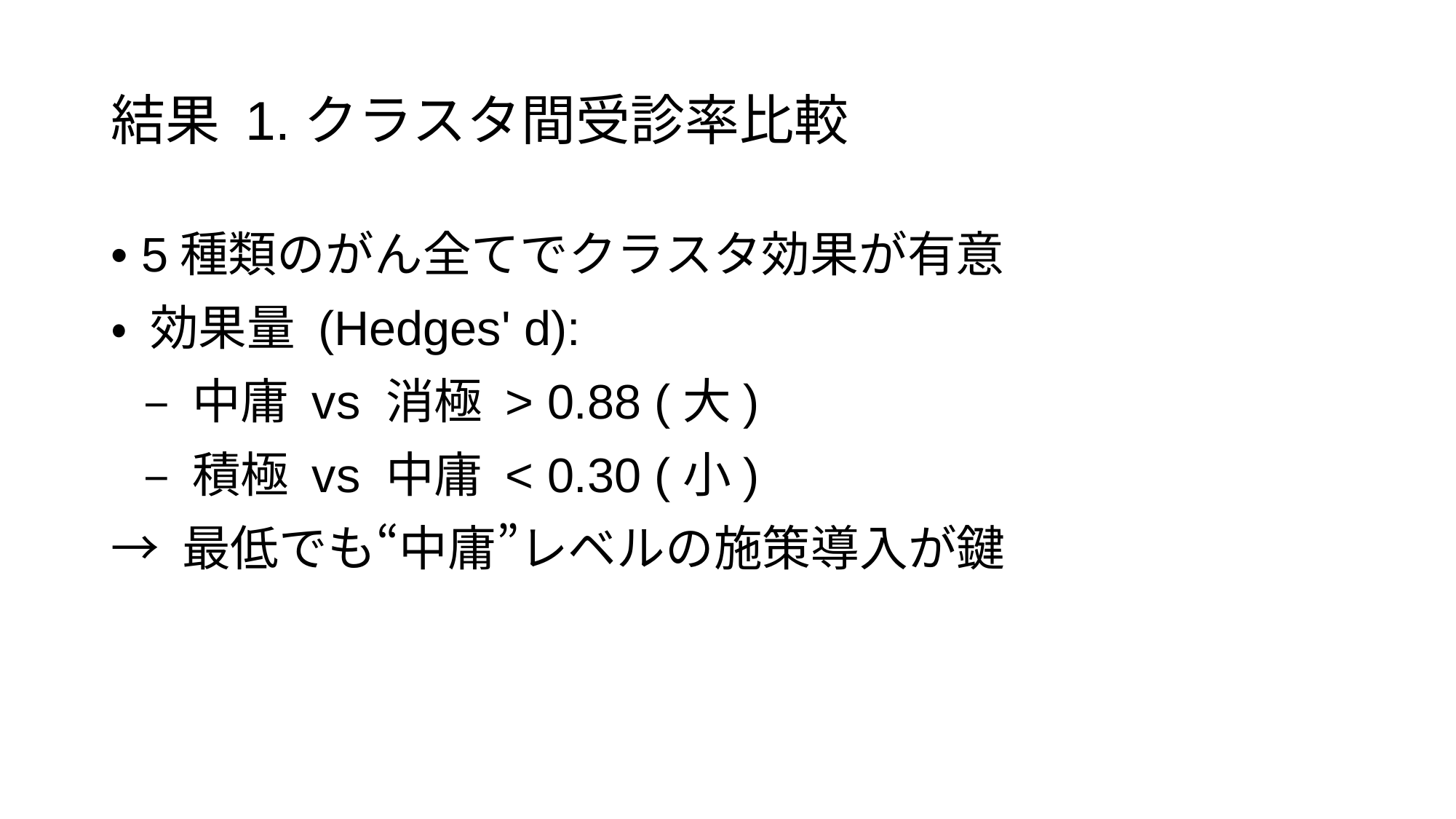

# 結果 1.クラスタ間受診率比較
• 5種類のがん全てでクラスタ効果が有意
• 効果量 (Hedges' d):
   – 中庸 vs 消極 > 0.88 (大)
   – 積極 vs 中庸 < 0.30 (小)
→ 最低でも“中庸”レベルの施策導入が鍵